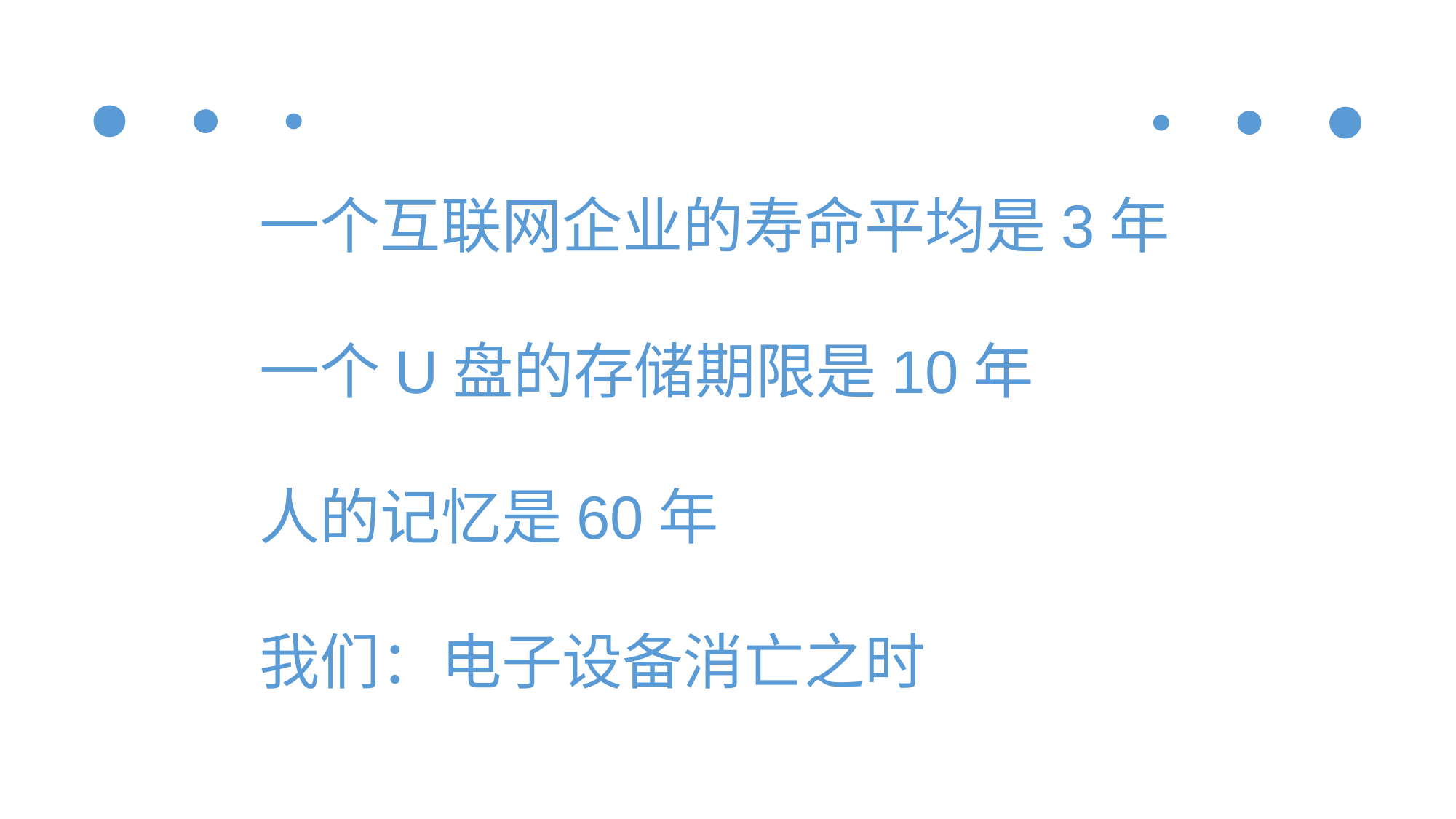

一个互联网企业的寿命平均是3年

一个U盘的存储期限是10年

人的记忆是60年

我们：电子设备消亡之时